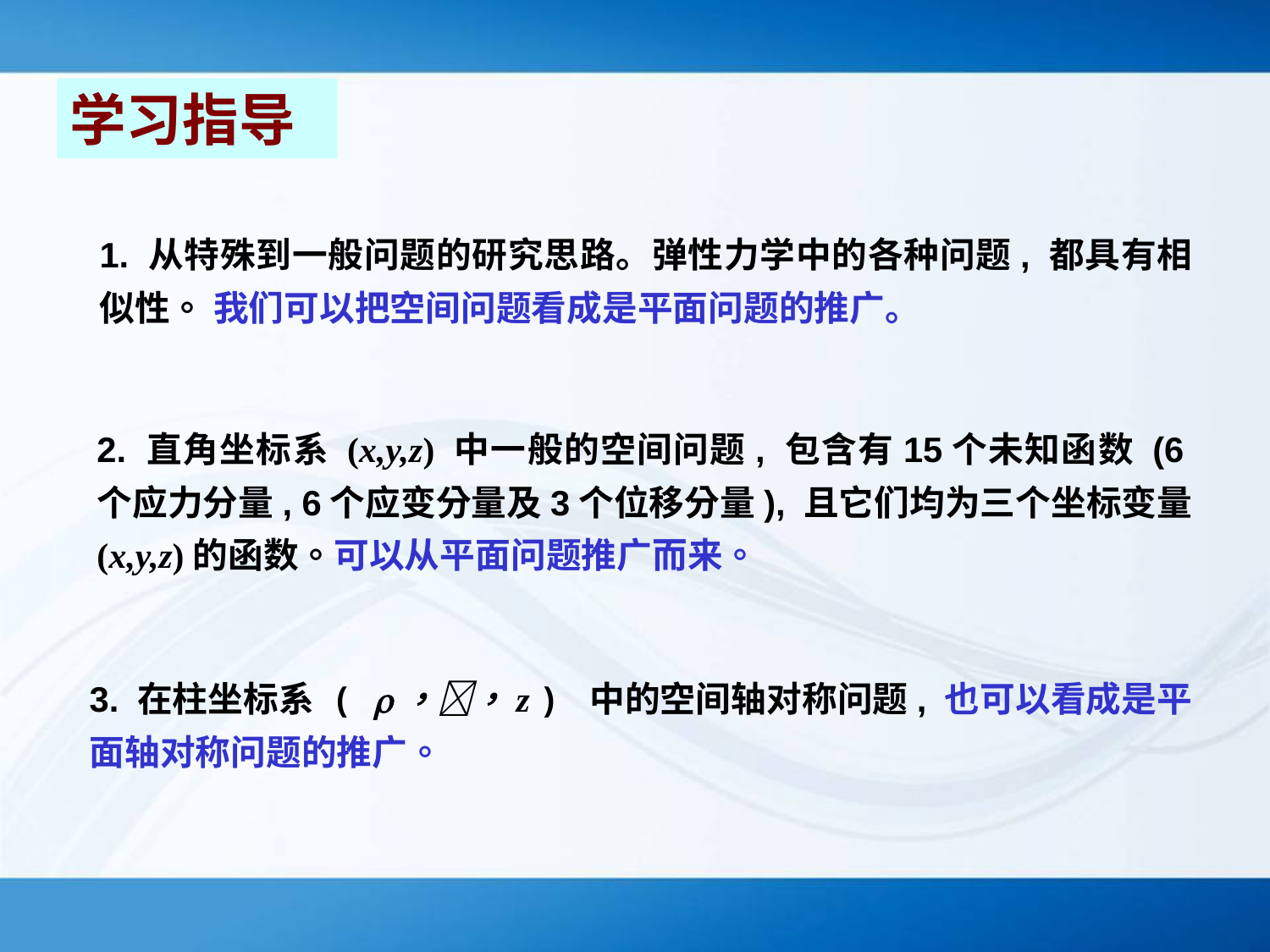

学习指导
1. 从特殊到一般问题的研究思路。弹性力学中的各种问题, 都具有相似性。 我们可以把空间问题看成是平面问题的推广。
2. 直角坐标系 (x,y,z) 中一般的空间问题, 包含有15个未知函数 (6个应力分量, 6个应变分量及3个位移分量), 且它们均为三个坐标变量 (x,y,z)的函数。可以从平面问题推广而来。
3. 在柱坐标系 ( ρ，ϕ，z ) 中的空间轴对称问题, 也可以看成是平面轴对称问题的推广。